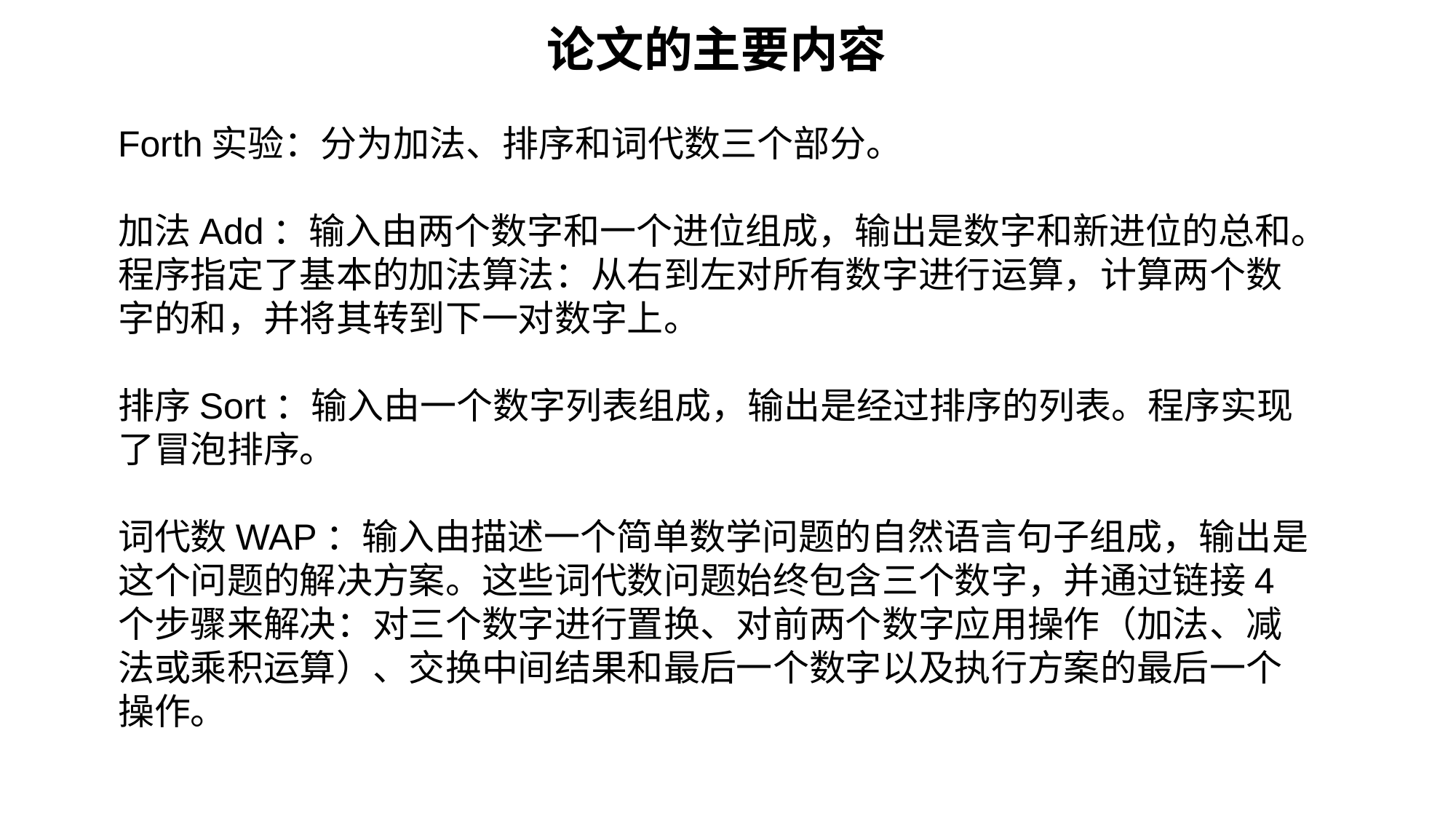

论文的主要内容

Forth实验：分为加法、排序和词代数三个部分。

加法Add：输入由两个数字和一个进位组成，输出是数字和新进位的总和。程序指定了基本的加法算法：从右到左对所有数字进行运算，计算两个数字的和，并将其转到下一对数字上。

排序Sort：输入由一个数字列表组成，输出是经过排序的列表。程序实现了冒泡排序。

词代数WAP：输入由描述一个简单数学问题的自然语言句子组成，输出是这个问题的解决方案。这些词代数问题始终包含三个数字，并通过链接4个步骤来解决：对三个数字进行置换、对前两个数字应用操作（加法、减法或乘积运算）、交换中间结果和最后一个数字以及执行方案的最后一个操作。